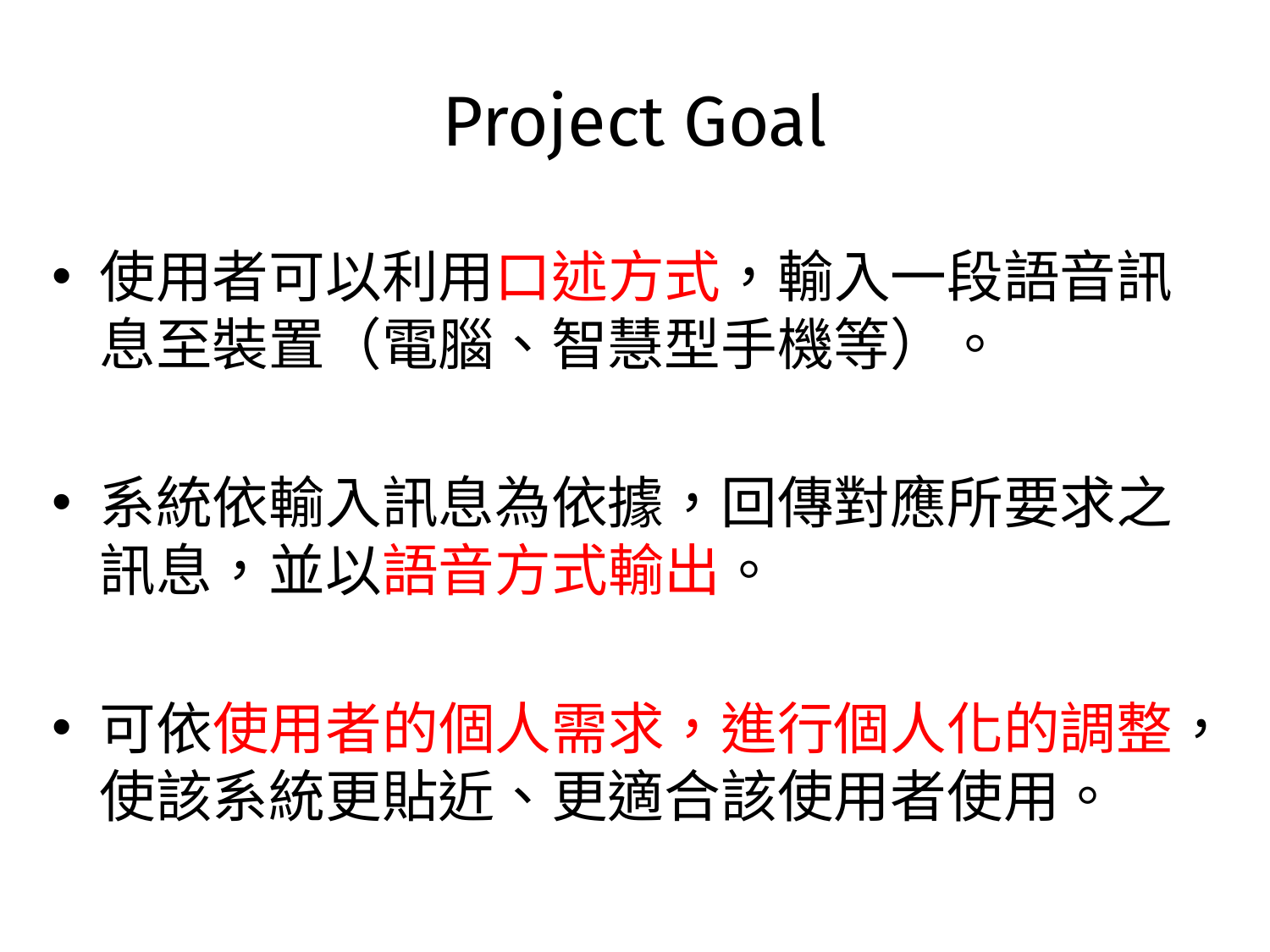

# Project Goal
使用者可以利用口述方式，輸入一段語音訊息至裝置（電腦、智慧型手機等）。

系統依輸入訊息為依據，回傳對應所要求之訊息，並以語音方式輸出。

可依使用者的個人需求，進行個人化的調整，使該系統更貼近、更適合該使用者使用。